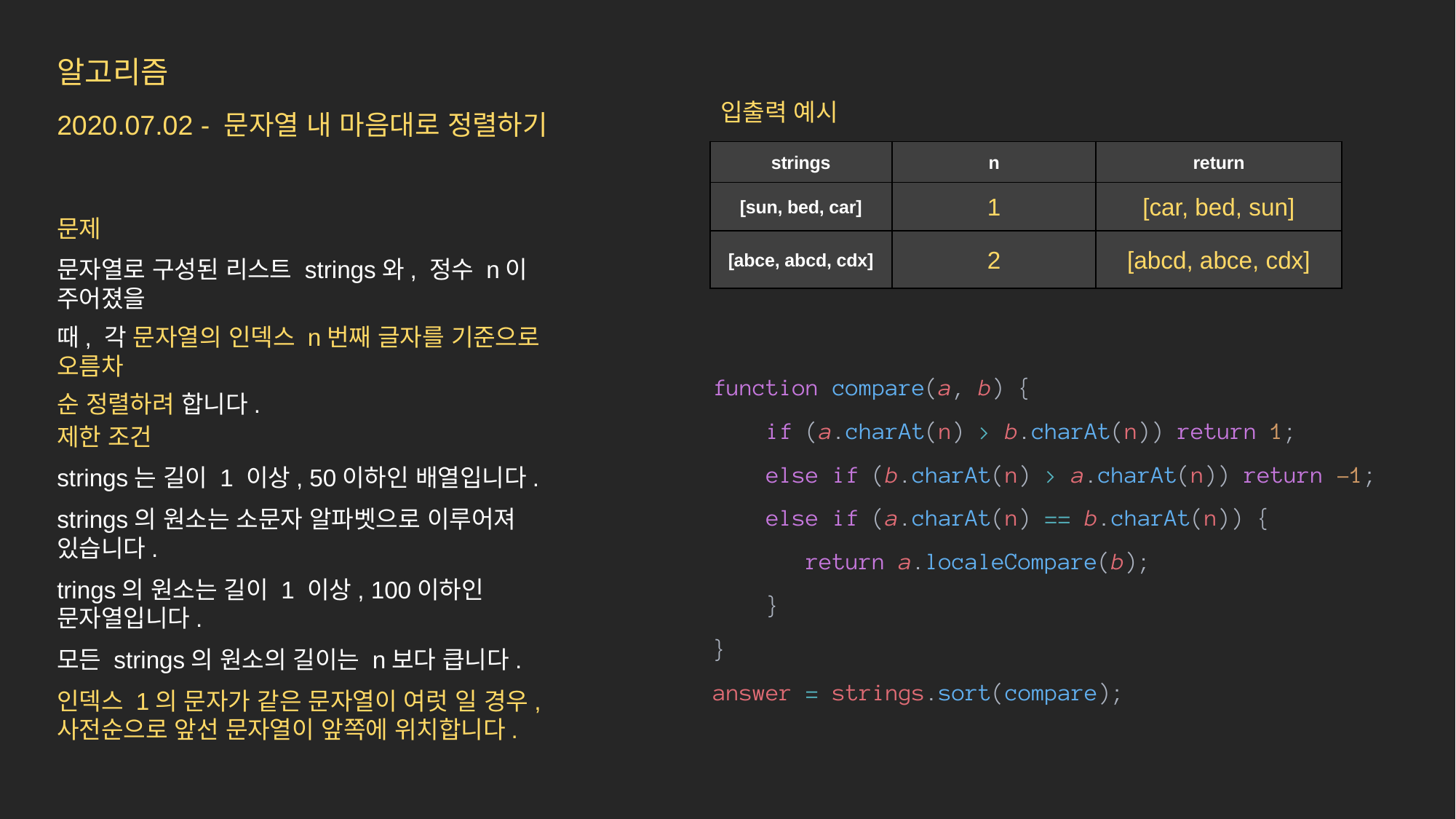

알고리즘

2020.07.02 - 문자열 내 마음대로 정렬하기

입출력 예시
| strings | n | return |
| --- | --- | --- |
| [sun, bed, car] | 1 | [car, bed, sun] |
| [abce, abcd, cdx] | 2 | [abcd, abce, cdx] |
문제
문자열로 구성된 리스트 strings와, 정수 n이 주어졌을
때, 각 문자열의 인덱스 n번째 글자를 기준으로 오름차
순 정렬하려 합니다.
    function compare(a, b) {
        if (a.charAt(n) > b.charAt(n)) return 1;
        else if (b.charAt(n) > a.charAt(n)) return -1;
        else if (a.charAt(n) == b.charAt(n)) {
           return a.localeCompare(b);
        }
    }
    answer = strings.sort(compare);
제한 조건
strings는 길이 1 이상, 50이하인 배열입니다.
strings의 원소는 소문자 알파벳으로 이루어져 있습니다.
trings의 원소는 길이 1 이상, 100이하인 문자열입니다.
모든 strings의 원소의 길이는 n보다 큽니다.
인덱스 1의 문자가 같은 문자열이 여럿 일 경우, 사전순으로 앞선 문자열이 앞쪽에 위치합니다.